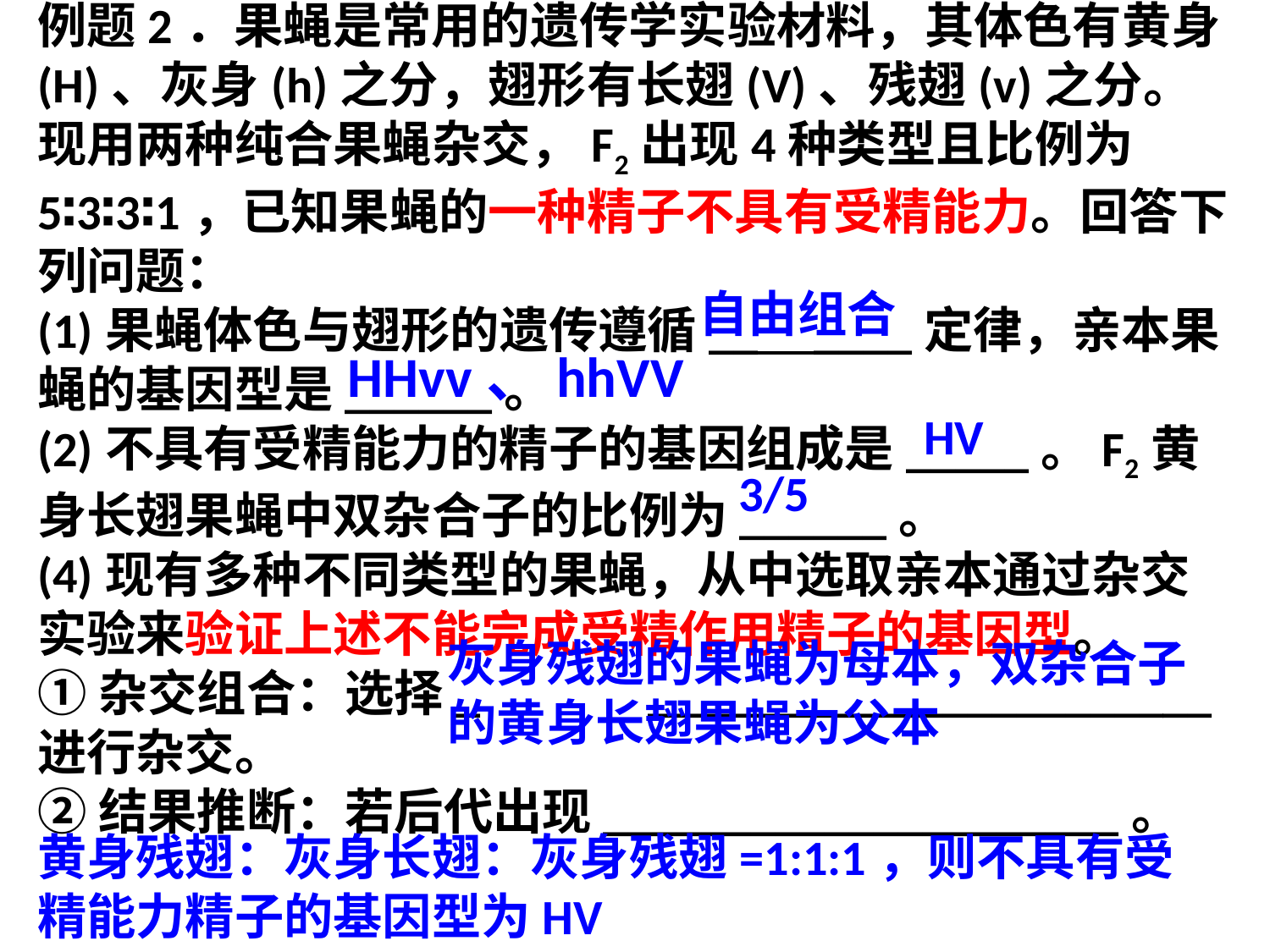

例题2．果蝇是常用的遗传学实验材料，其体色有黄身(H)、灰身(h)之分，翅形有长翅(V)、残翅(v)之分。现用两种纯合果蝇杂交，F2出现4种类型且比例为5∶3∶3∶1，已知果蝇的一种精子不具有受精能力。回答下列问题：
(1)果蝇体色与翅形的遗传遵循__     ____定律，亲本果蝇的基因型是______。
(2)不具有受精能力的精子的基因组成是_____。F2黄身长翅果蝇中双杂合子的比例为______。
(4)现有多种不同类型的果蝇，从中选取亲本通过杂交实验来验证上述不能完成受精作用精子的基因型。
①杂交组合：选择_               _______________________进行杂交。
②结果推断：若后代出现_____________________。
自由组合
HHvv、hhVV
HV
3/5
灰身残翅的果蝇为母本，双杂合子的黄身长翅果蝇为父本
黄身残翅：灰身长翅：灰身残翅=1:1:1，则不具有受精能力精子的基因型为HV